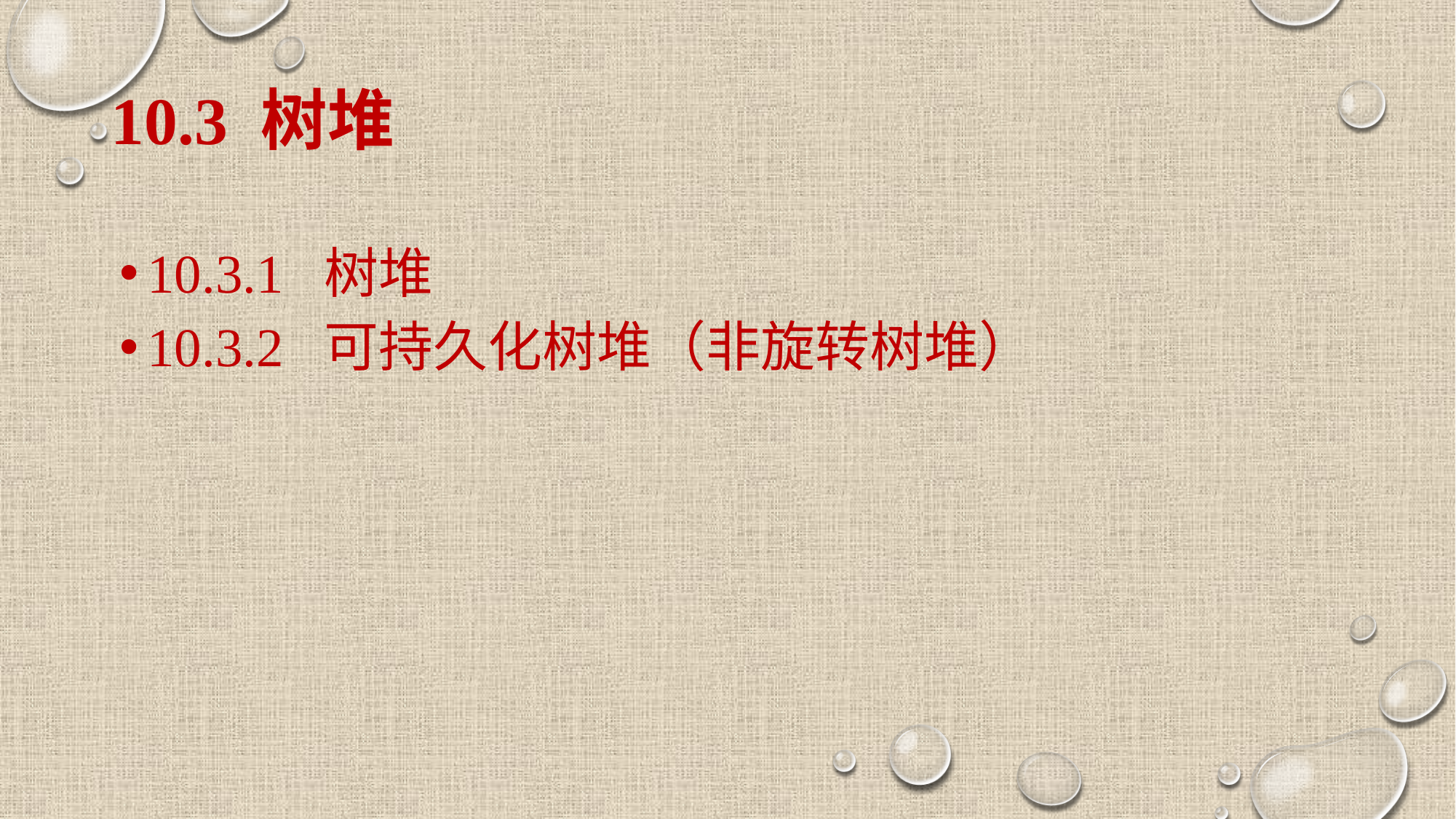

# 10.3 树堆
10.3.1  树堆
10.3.2  可持久化树堆（非旋转树堆）